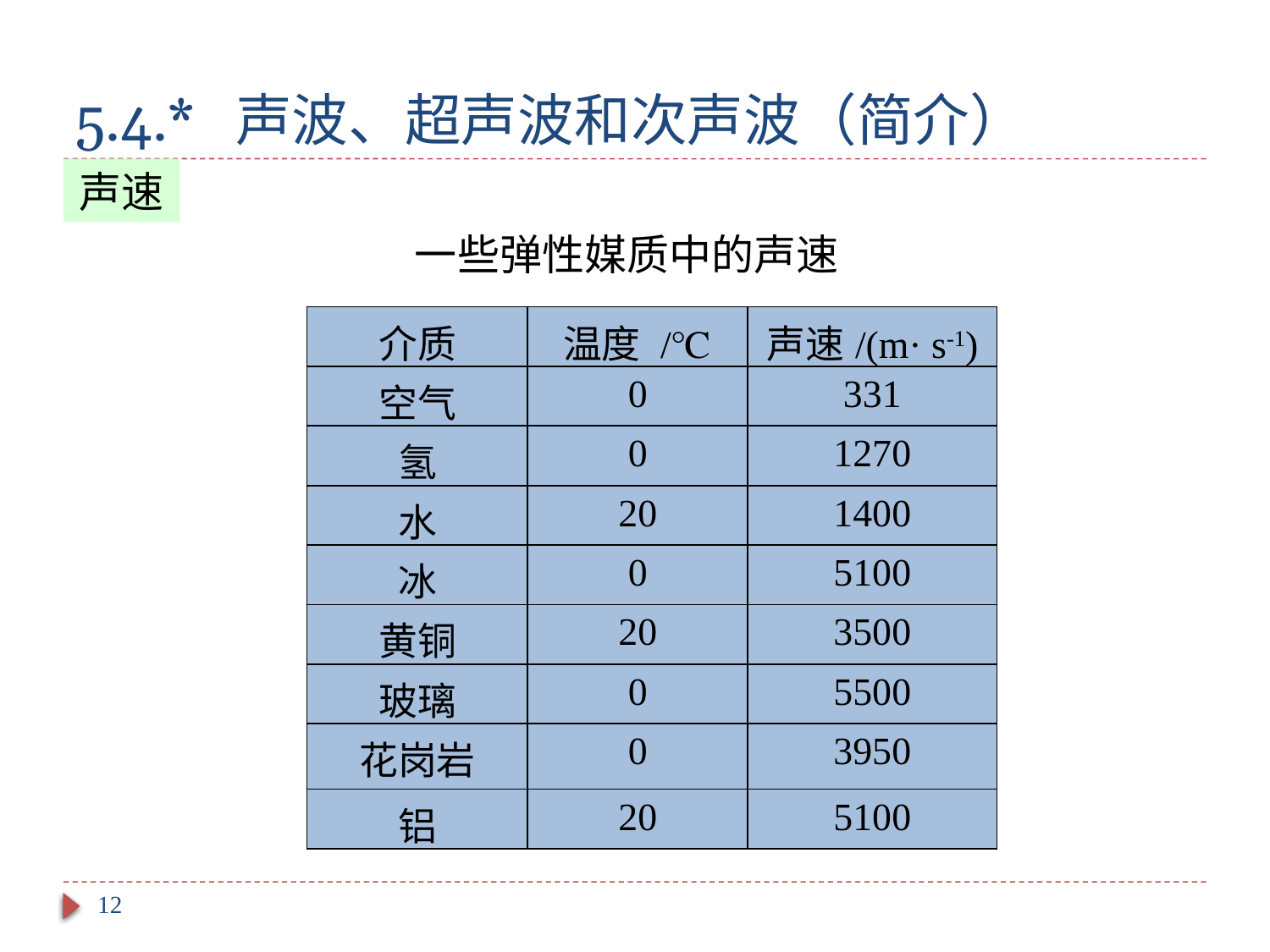

# 5.4.*  声波、超声波和次声波（简介）
声速
一些弹性媒质中的声速
| 介质 | 温度 /℃ | 声速/(m· s-1) |
| --- | --- | --- |
| 空气 | 0 | 331 |
| 氢 | 0 | 1270 |
| 水 | 20 | 1400 |
| 冰 | 0 | 5100 |
| 黄铜 | 20 | 3500 |
| 玻璃 | 0 | 5500 |
| 花岗岩 | 0 | 3950 |
| 铝 | 20 | 5100 |
12